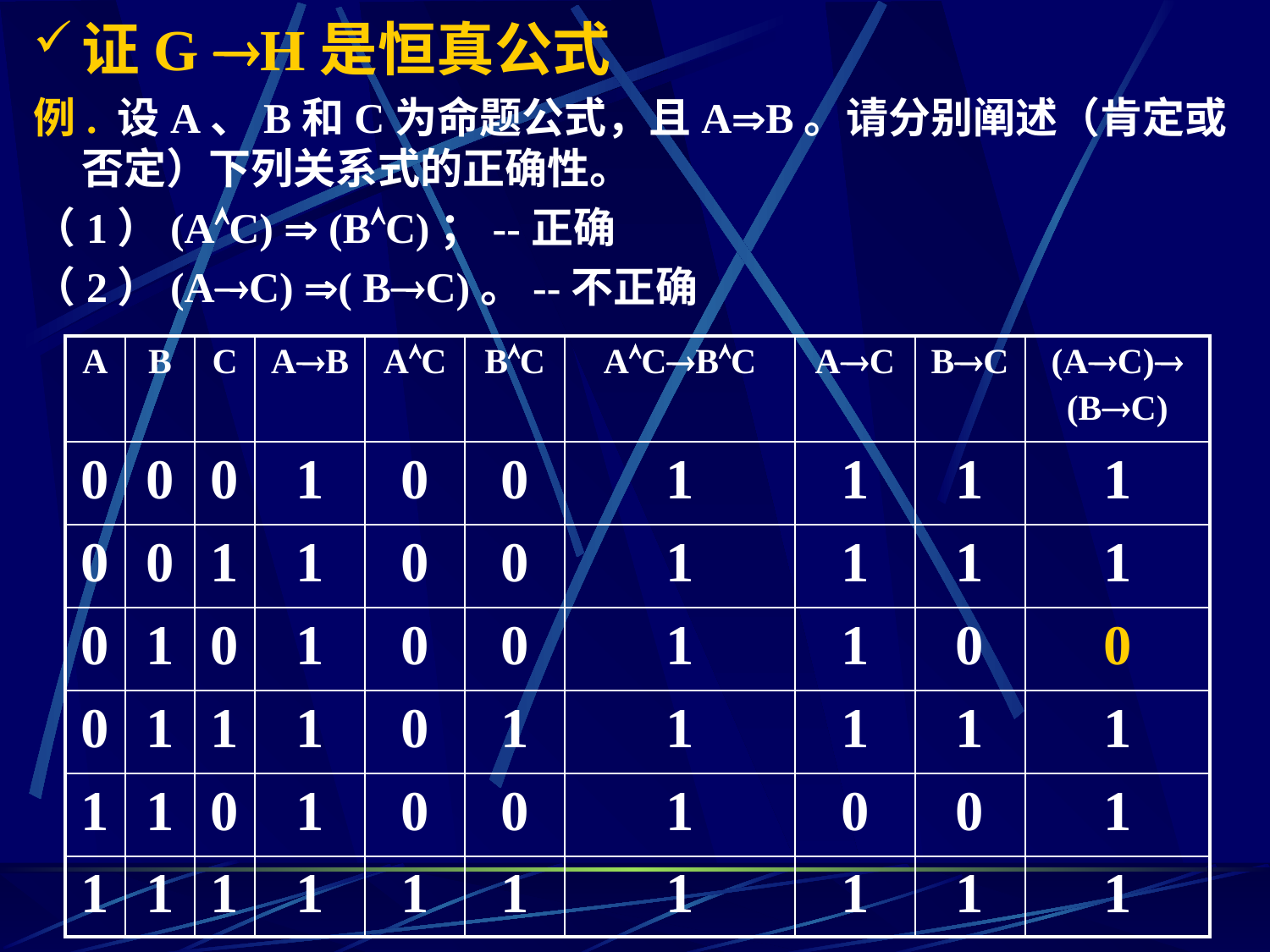

证G →H是恒真公式
例. 设A、B和C为命题公式，且A⇒B。请分别阐述（肯定或否定）下列关系式的正确性。
（1）(A∧C) ⇒ (B∧C)；--正确
（2）(A→C) ⇒( B→C)。--不正确
| A | B | C | A→B | A∧C | B∧C | A∧C→B∧C | A→C | B→C | (A→C)→ (B→C) |
| --- | --- | --- | --- | --- | --- | --- | --- | --- | --- |
| 0 | 0 | 0 | 1 | 0 | 0 | 1 | 1 | 1 | 1 |
| 0 | 0 | 1 | 1 | 0 | 0 | 1 | 1 | 1 | 1 |
| 0 | 1 | 0 | 1 | 0 | 0 | 1 | 1 | 0 | 0 |
| 0 | 1 | 1 | 1 | 0 | 1 | 1 | 1 | 1 | 1 |
| 1 | 1 | 0 | 1 | 0 | 0 | 1 | 0 | 0 | 1 |
| 1 | 1 | 1 | 1 | 1 | 1 | 1 | 1 | 1 | 1 |
73